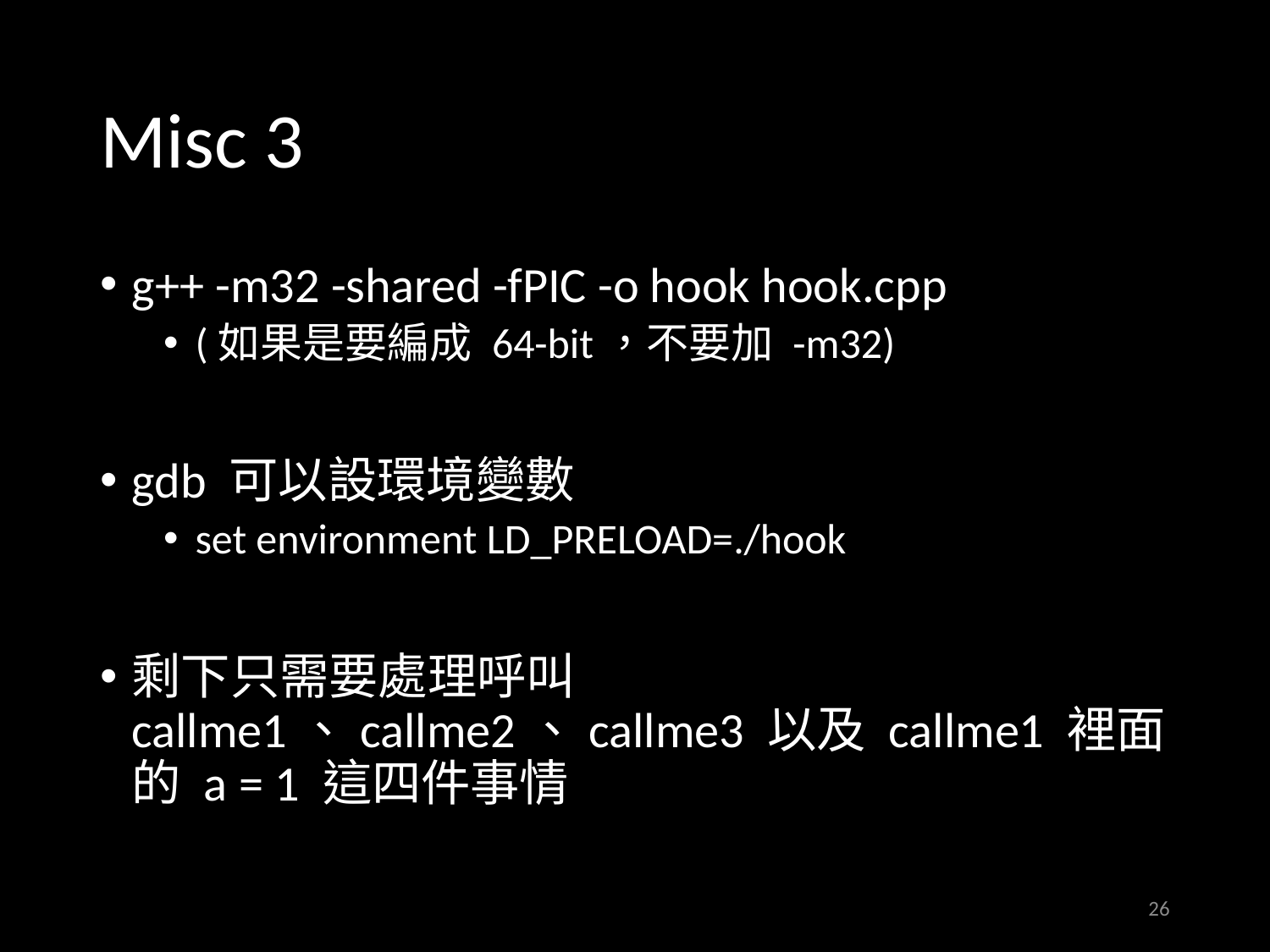

# Misc 3
g++ -m32 -shared -fPIC -o hook hook.cpp
(如果是要編成 64-bit，不要加 -m32)

gdb 可以設環境變數
set environment LD_PRELOAD=./hook

剩下只需要處理呼叫 callme1、callme2、callme3 以及 callme1 裡面的 a = 1 這四件事情
26